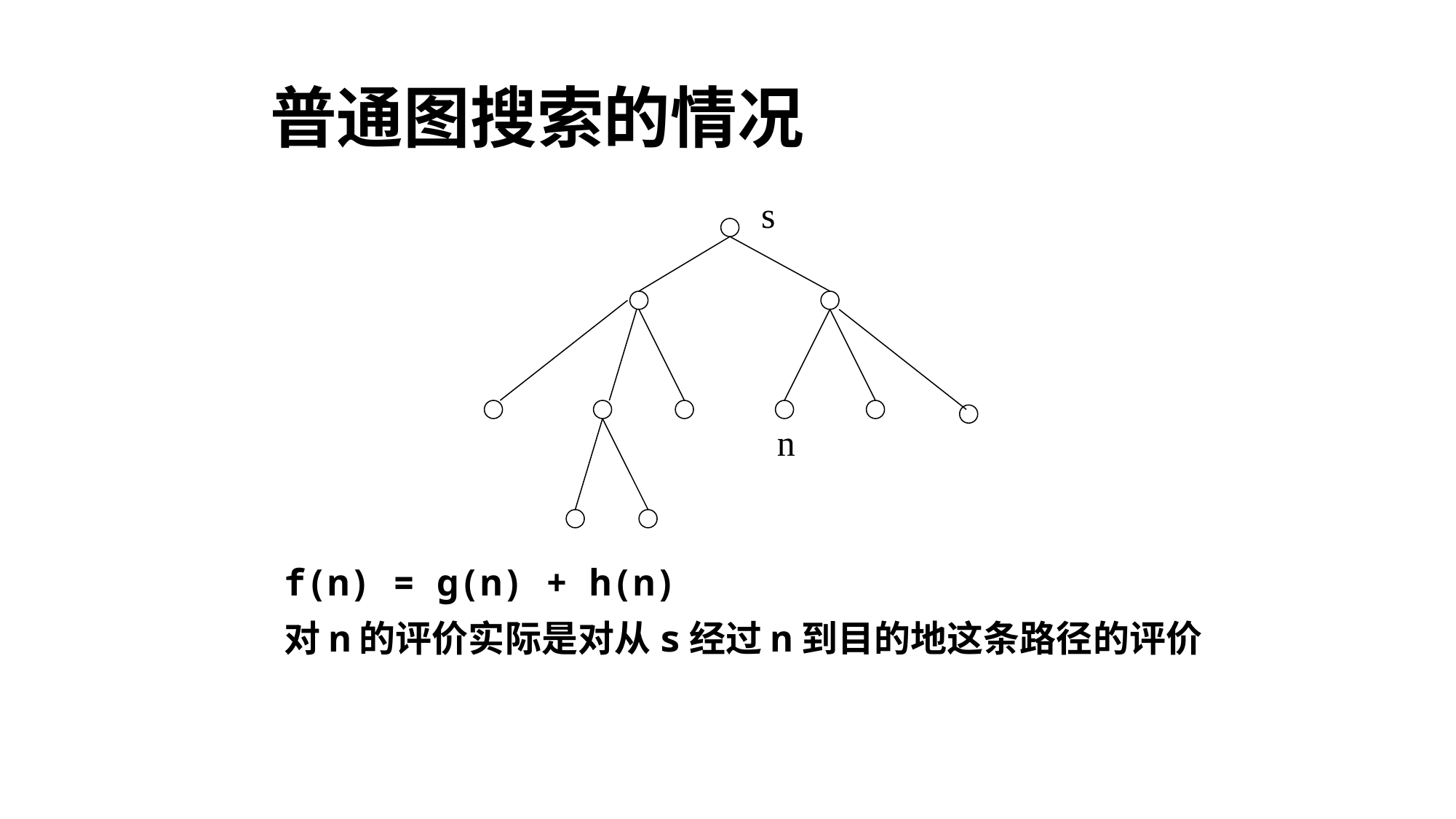

# 普通图搜索的情况
s

n

	f(n) = g(n) + h(n)
	对n的评价实际是对从s经过n到目的地这条路径的评价